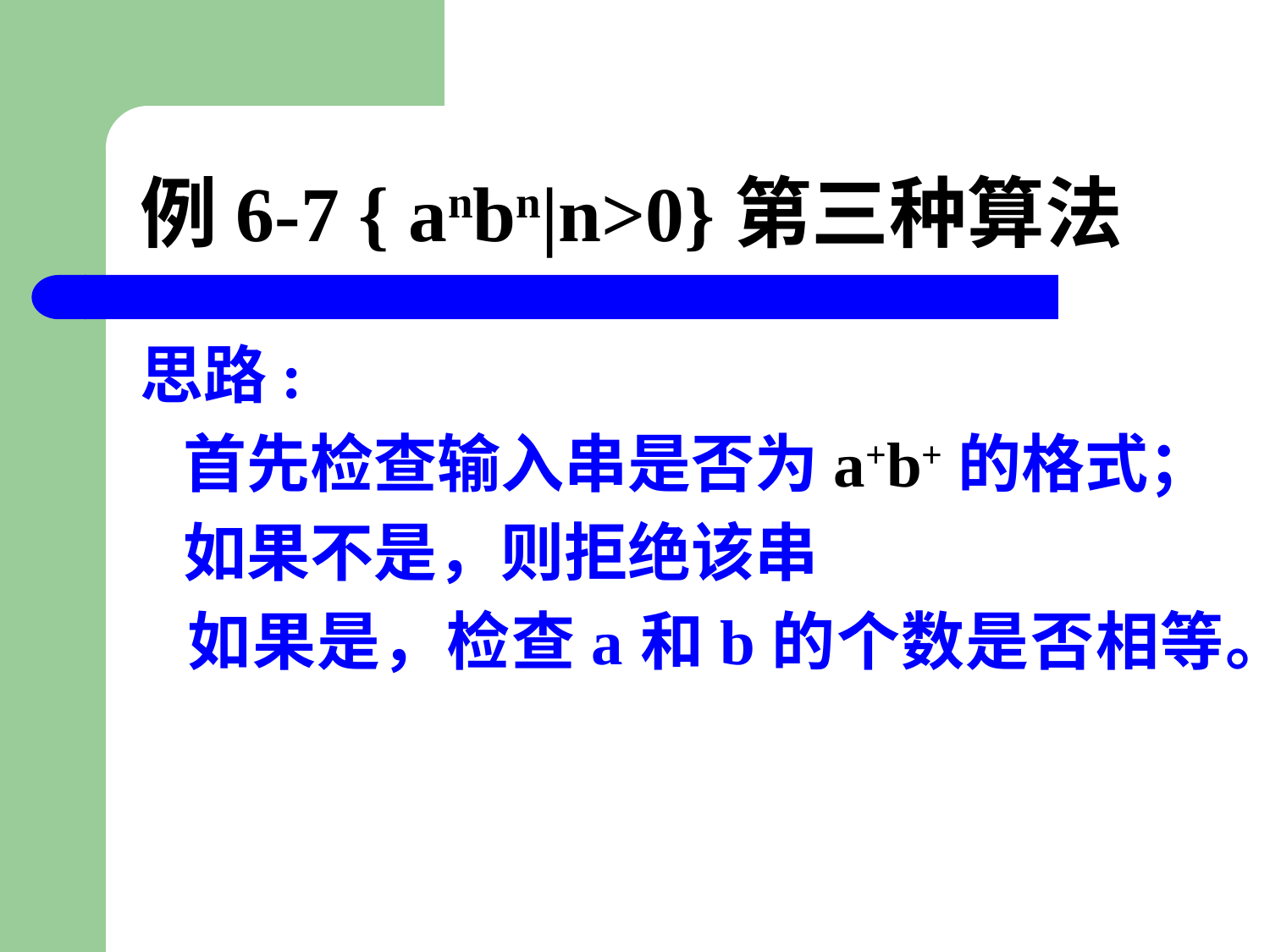

# 例6-7 { anbn|n>0}第三种算法
思路:
  首先检查输入串是否为a+b+的格式；
  如果不是，则拒绝该串
  如果是，检查a和b的个数是否相等。